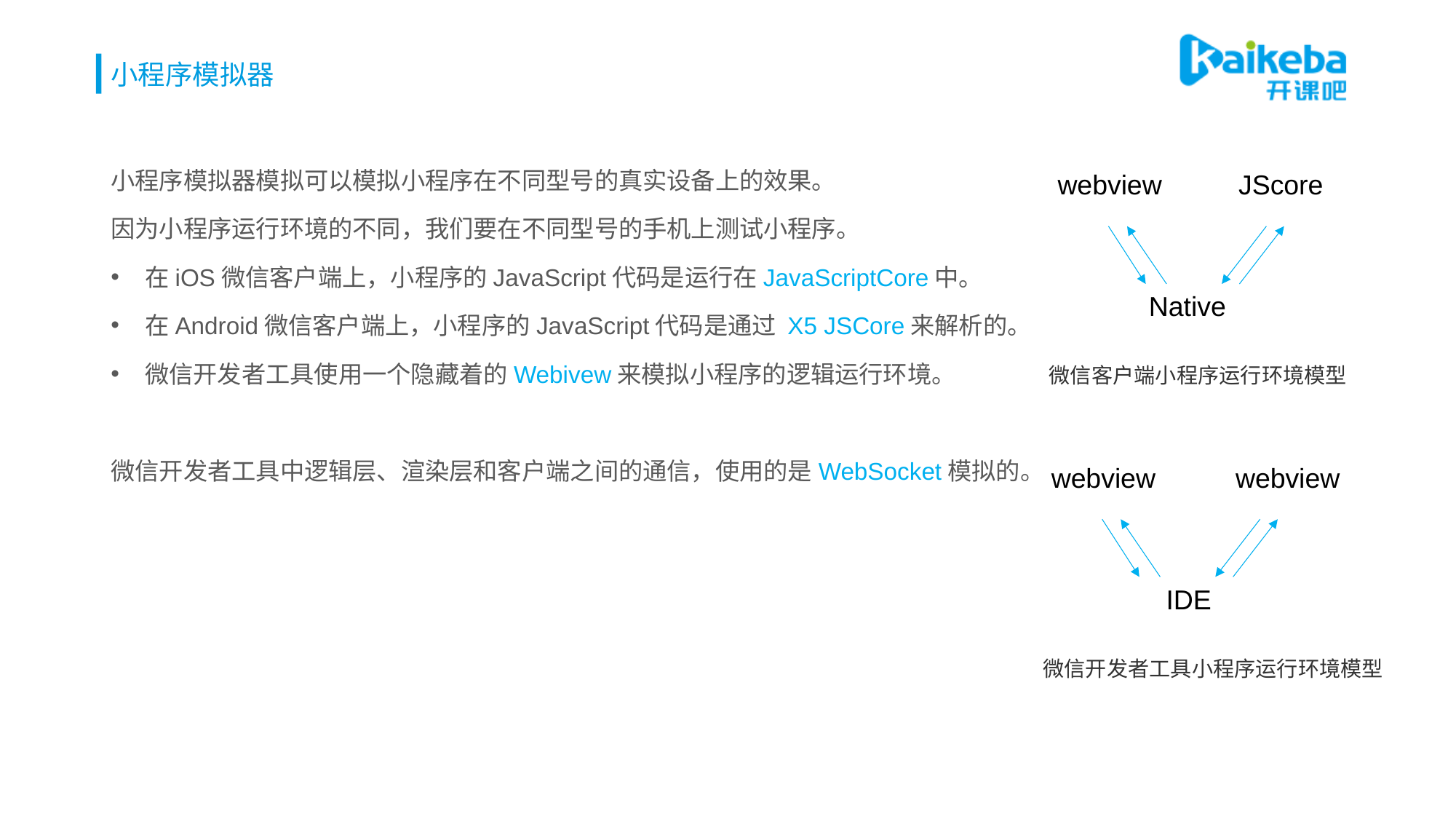

# 小程序模拟器
小程序模拟器模拟可以模拟小程序在不同型号的真实设备上的效果。
因为小程序运行环境的不同，我们要在不同型号的手机上测试小程序。
在iOS微信客户端上，小程序的JavaScript代码是运行在JavaScriptCore中。
在Android微信客户端上，小程序的JavaScript代码是通过 X5 JSCore来解析的。
微信开发者工具使用一个隐藏着的Webivew来模拟小程序的逻辑运行环境。

微信开发者工具中逻辑层、渲染层和客户端之间的通信，使用的是WebSocket模拟的。

webview
JScore
Native
微信客户端小程序运行环境模型
webview
webview
IDE
微信开发者工具小程序运行环境模型